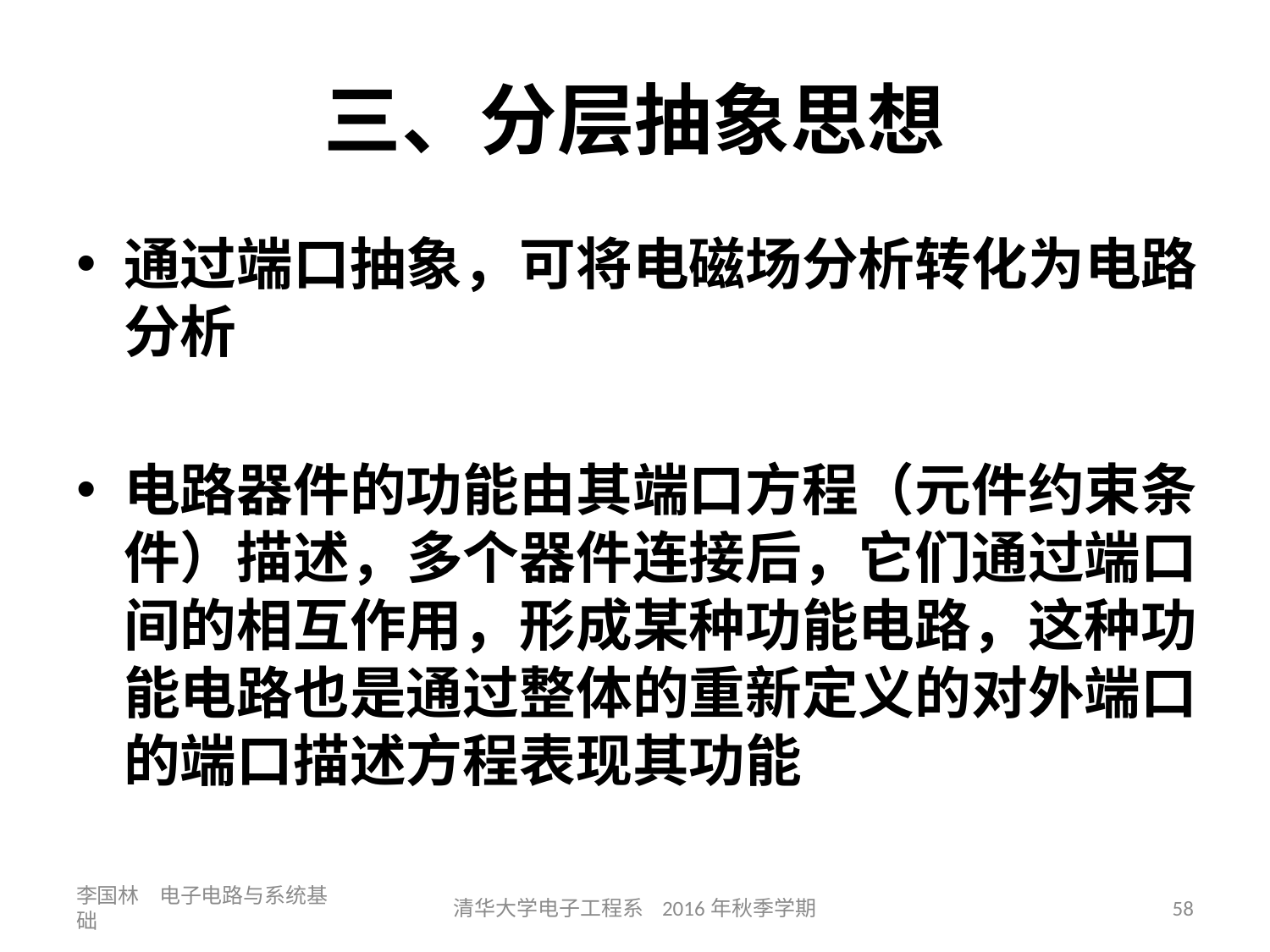

# 三、分层抽象思想
通过端口抽象，可将电磁场分析转化为电路分析

电路器件的功能由其端口方程（元件约束条件）描述，多个器件连接后，它们通过端口间的相互作用，形成某种功能电路，这种功能电路也是通过整体的重新定义的对外端口的端口描述方程表现其功能
李国林   电子电路与系统基础
清华大学电子工程系  2016年秋季学期
58